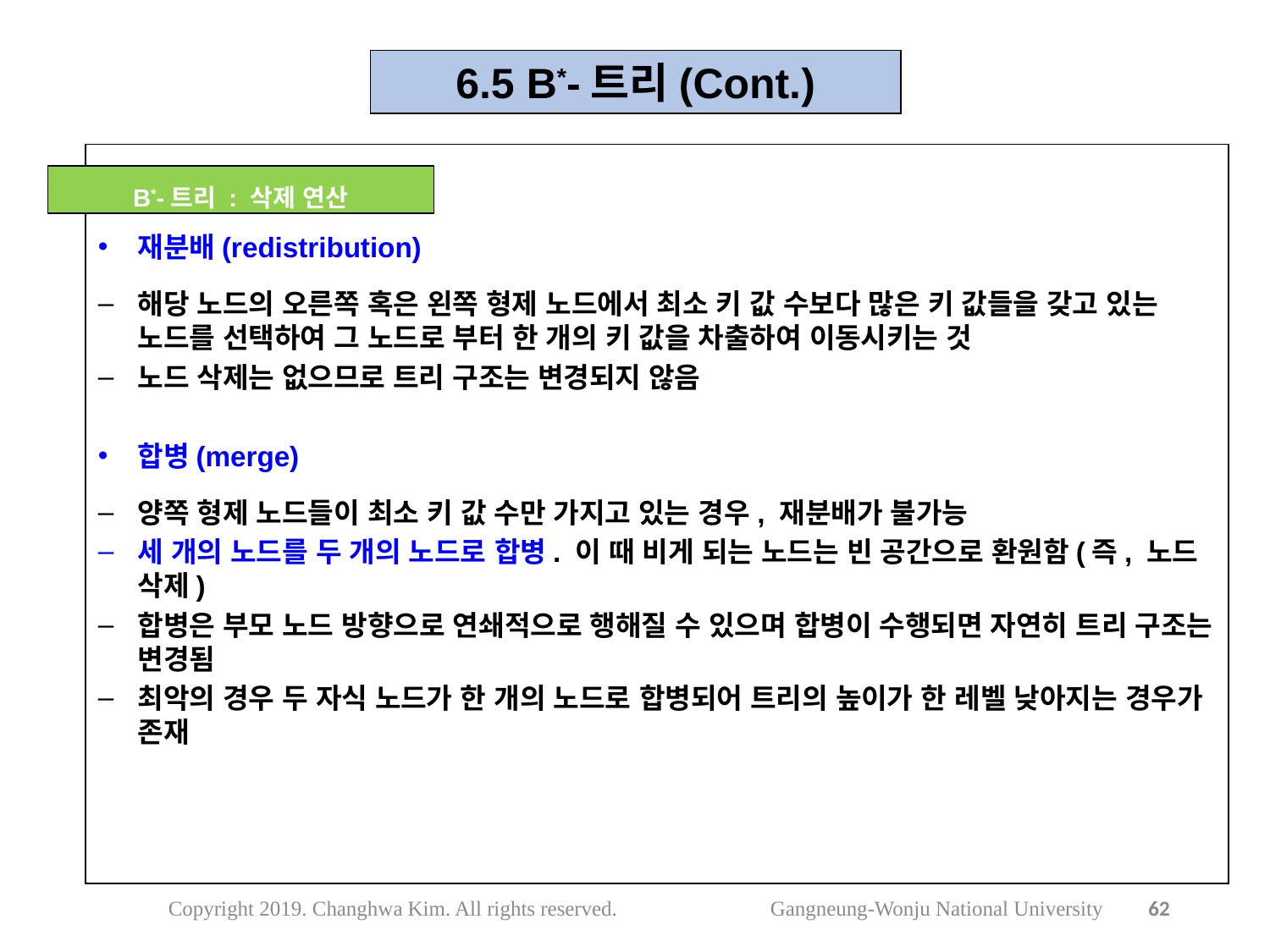

6.5 B*-트리(Cont.)

재분배(redistribution)

해당 노드의 오른쪽 혹은 왼쪽 형제 노드에서 최소 키 값 수보다 많은 키 값들을 갖고 있는 노드를 선택하여 그 노드로 부터 한 개의 키 값을 차출하여 이동시키는 것
노드 삭제는 없으므로 트리 구조는 변경되지 않음

합병(merge)

양쪽 형제 노드들이 최소 키 값 수만 가지고 있는 경우, 재분배가 불가능
세 개의 노드를 두 개의 노드로 합병. 이 때 비게 되는 노드는 빈 공간으로 환원함(즉, 노드 삭제)
합병은 부모 노드 방향으로 연쇄적으로 행해질 수 있으며 합병이 수행되면 자연히 트리 구조는 변경됨
최악의 경우 두 자식 노드가 한 개의 노드로 합병되어 트리의 높이가 한 레벨 낮아지는 경우가 존재
B*-트리 : 삭제 연산
Copyright 2019. Changhwa Kim. All rights reserved.                             Gangneung-Wonju National University
62
62